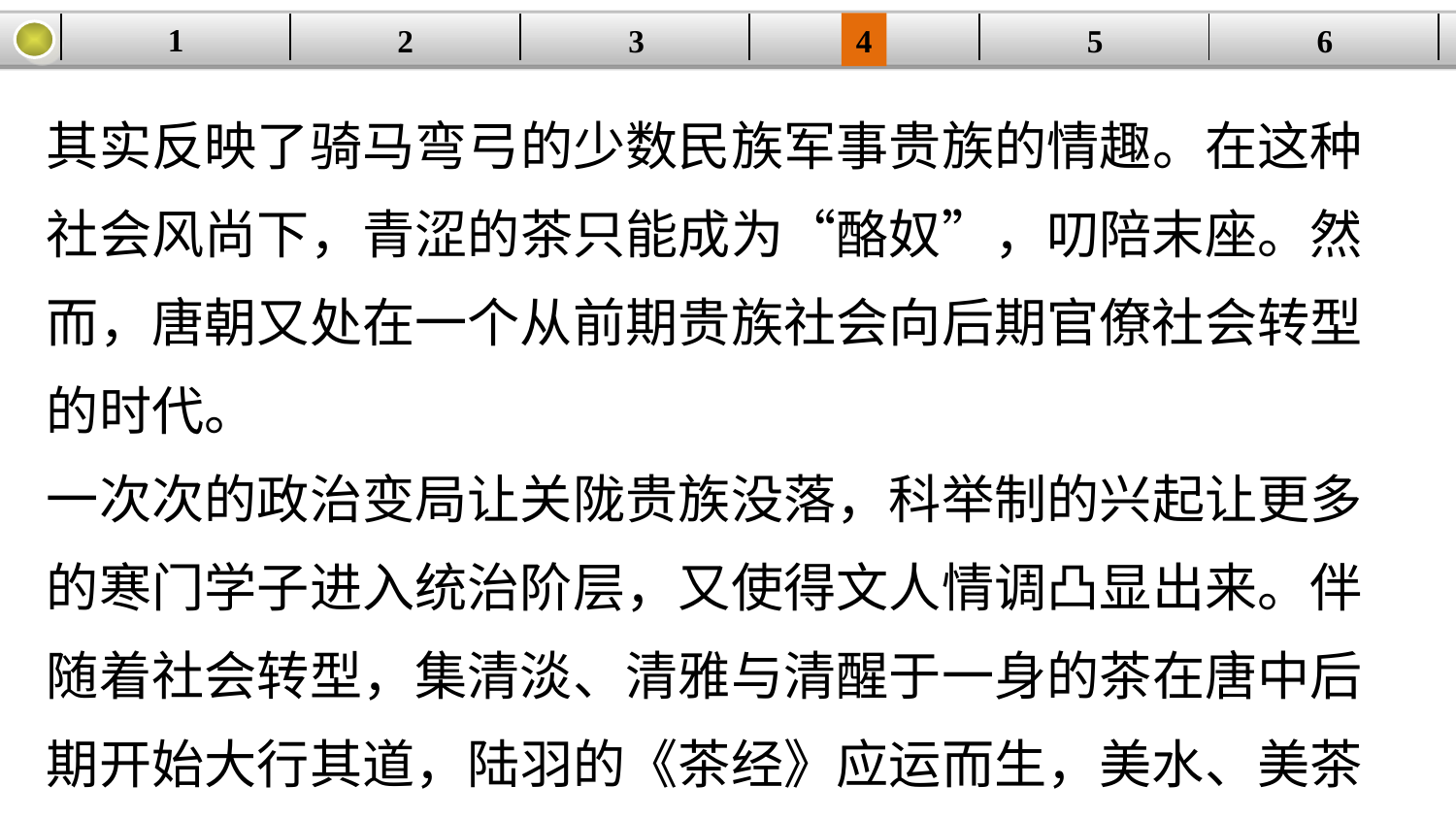

1
3
4
5
6
2
|  |  |  |  |  |  |
| --- | --- | --- | --- | --- | --- |

其实反映了骑马弯弓的少数民族军事贵族的情趣。在这种社会风尚下，青涩的茶只能成为“酪奴”，叨陪末座。然而，唐朝又处在一个从前期贵族社会向后期官僚社会转型的时代。
一次次的政治变局让关陇贵族没落，科举制的兴起让更多的寒门学子进入统治阶层，又使得文人情调凸显出来。伴随着社会转型，集清淡、清雅与清醒于一身的茶在唐中后期开始大行其道，陆羽的《茶经》应运而生，美水、美茶和美器也成为文人雅士、高僧高道乃至宫廷贵族的共同追求，